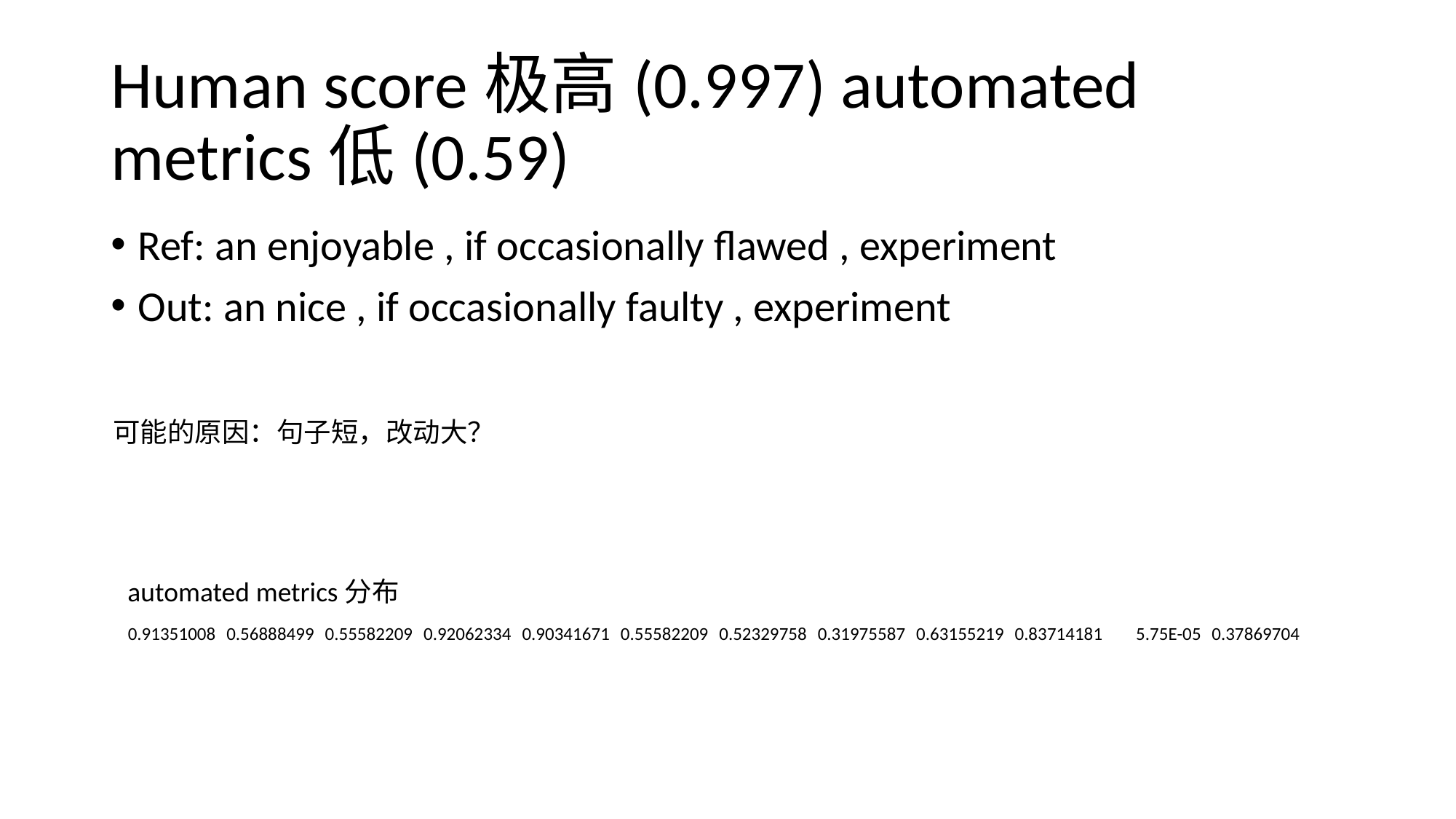

# Human score极高(0.997) automated metrics低(0.59)
Ref: an enjoyable , if occasionally flawed , experiment
Out: an nice , if occasionally faulty , experiment
可能的原因：句子短，改动大？
automated metrics分布
| 0.91351008 | 0.56888499 | 0.55582209 | 0.92062334 | 0.90341671 | 0.55582209 | 0.52329758 | 0.31975587 | 0.63155219 | 0.83714181 | 5.75E-05 | 0.37869704 |
| --- | --- | --- | --- | --- | --- | --- | --- | --- | --- | --- | --- |